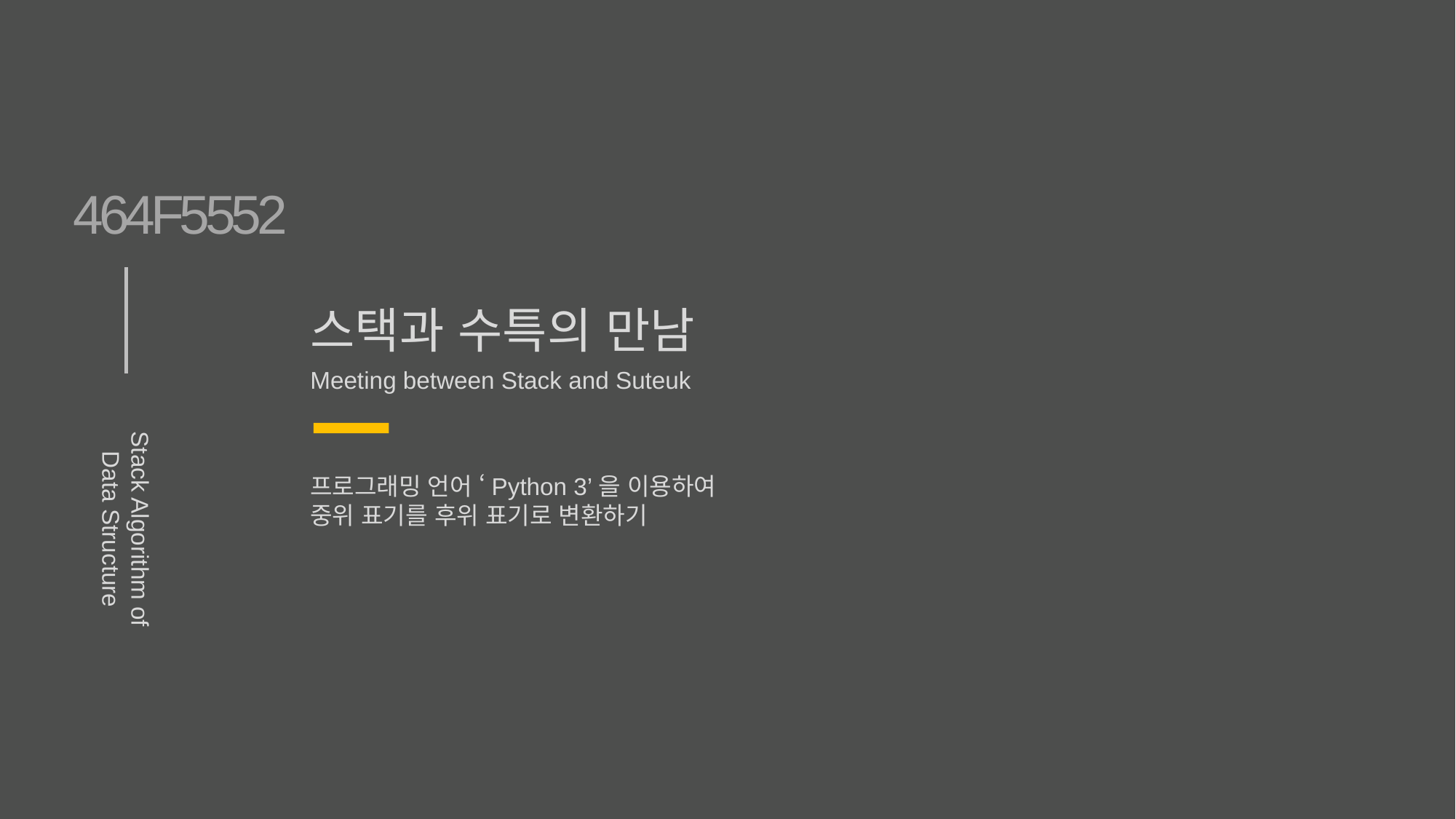

464F5552
선형 구조
스택
큐
덱
스택과 수특의 만남
Meeting between Stack and Suteuk

비 선형 구조
그래프
유향 그래프, 무향 그래프
트리 (+ 이진트리)
힙
프로그래밍 언어 ‘Python 3’을 이용하여
중위 표기를 후위 표기로 변환하기
Stack Algorithm of Data Structure